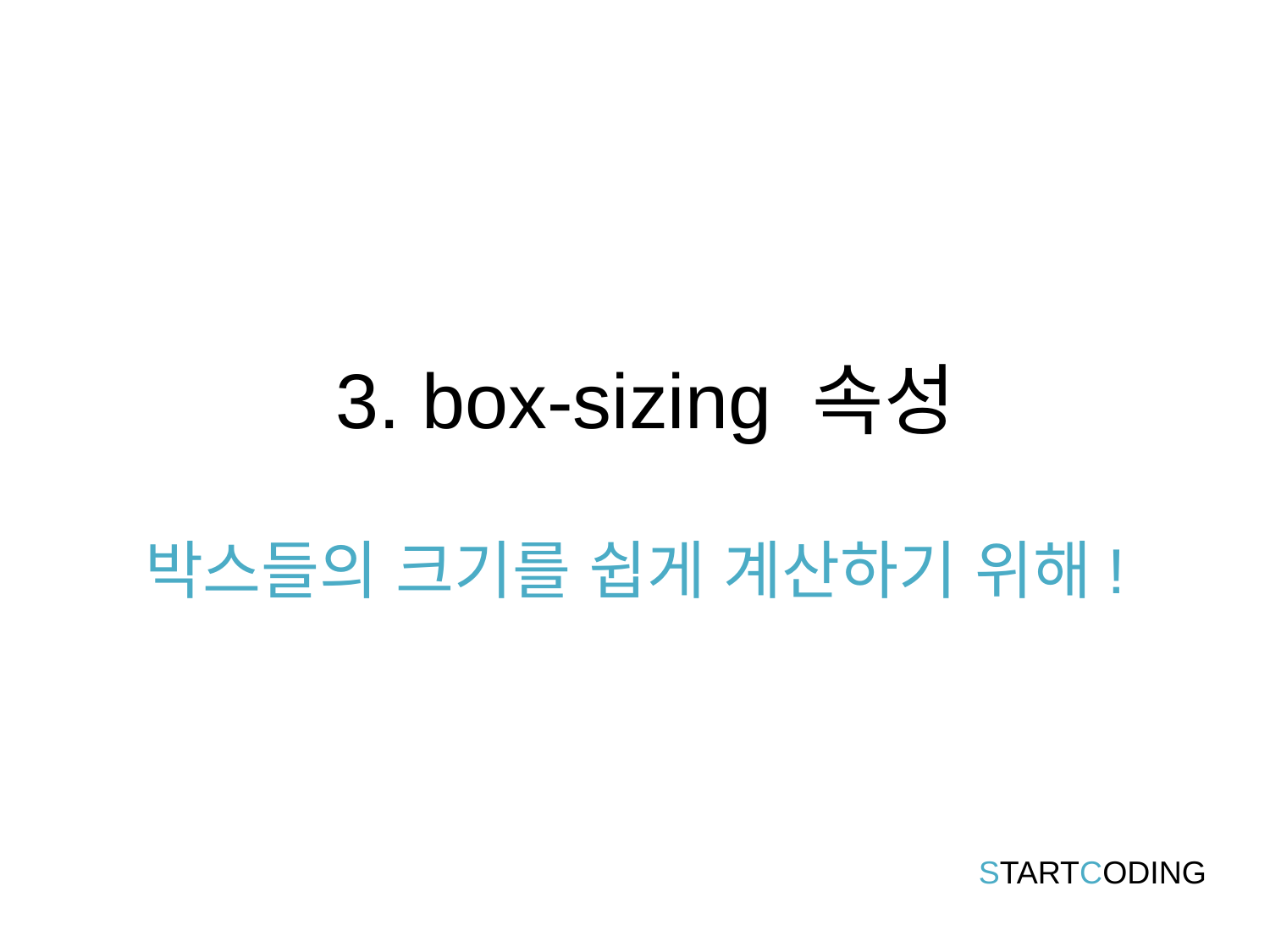

# 3. box-sizing 속성
박스들의 크기를 쉽게 계산하기 위해!
STARTCODING